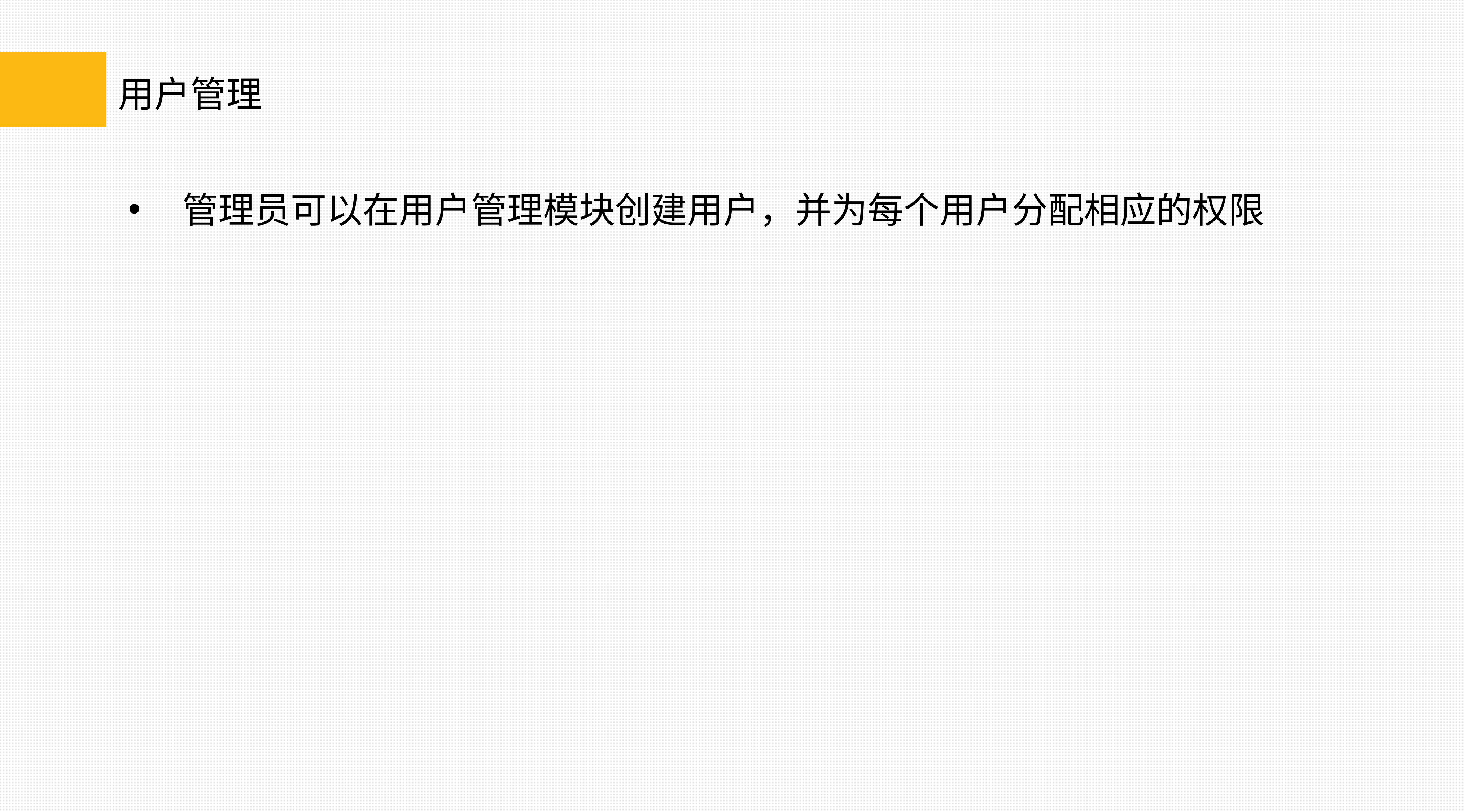

用户管理
管理员可以在用户管理模块创建用户，并为每个用户分配相应的权限